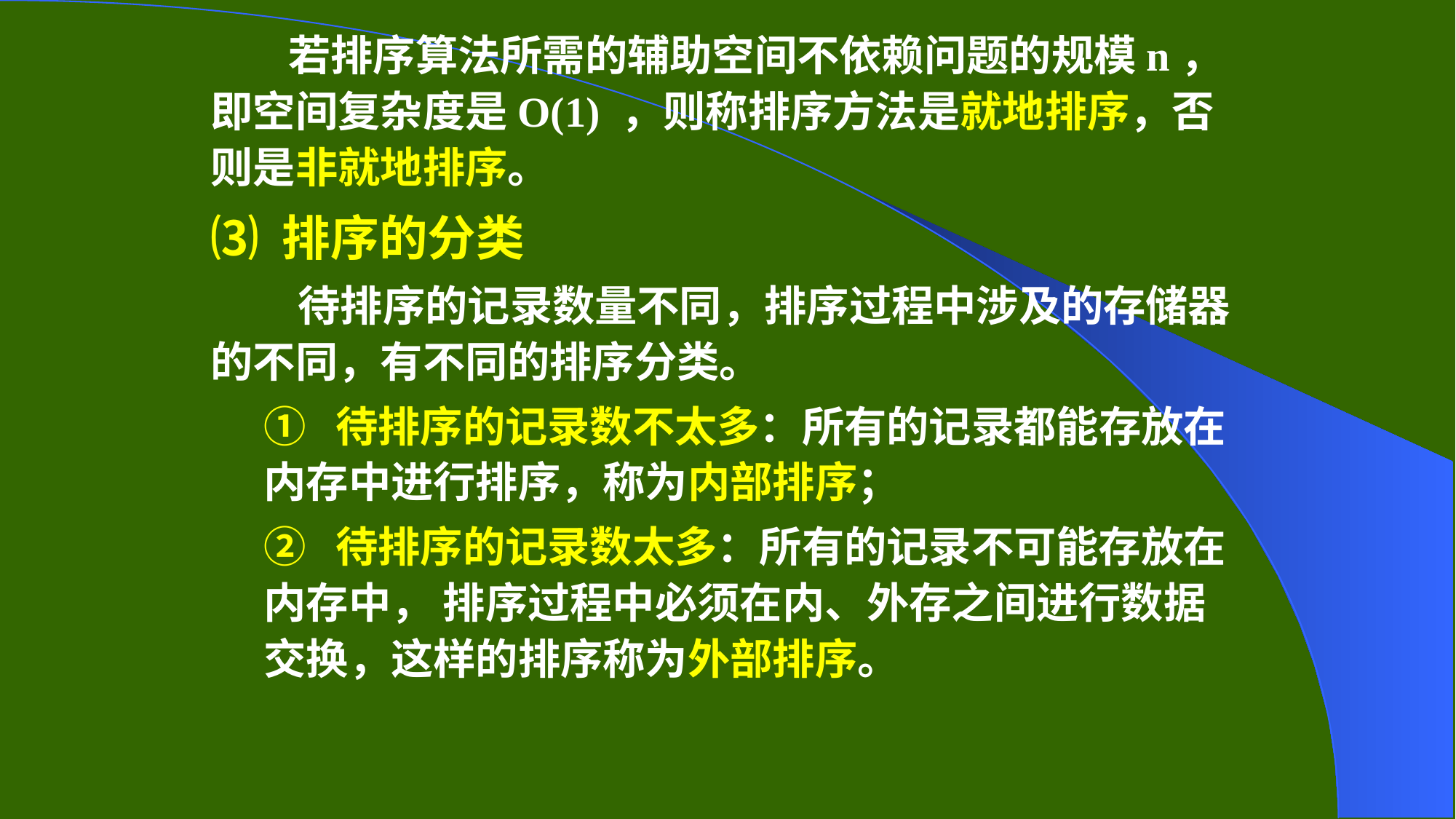

若排序算法所需的辅助空间不依赖问题的规模n，即空间复杂度是O(1) ，则称排序方法是就地排序，否则是非就地排序。
⑶ 排序的分类
        待排序的记录数量不同，排序过程中涉及的存储器的不同，有不同的排序分类。
①  待排序的记录数不太多：所有的记录都能存放在内存中进行排序，称为内部排序；
②  待排序的记录数太多：所有的记录不可能存放在内存中， 排序过程中必须在内、外存之间进行数据交换，这样的排序称为外部排序。